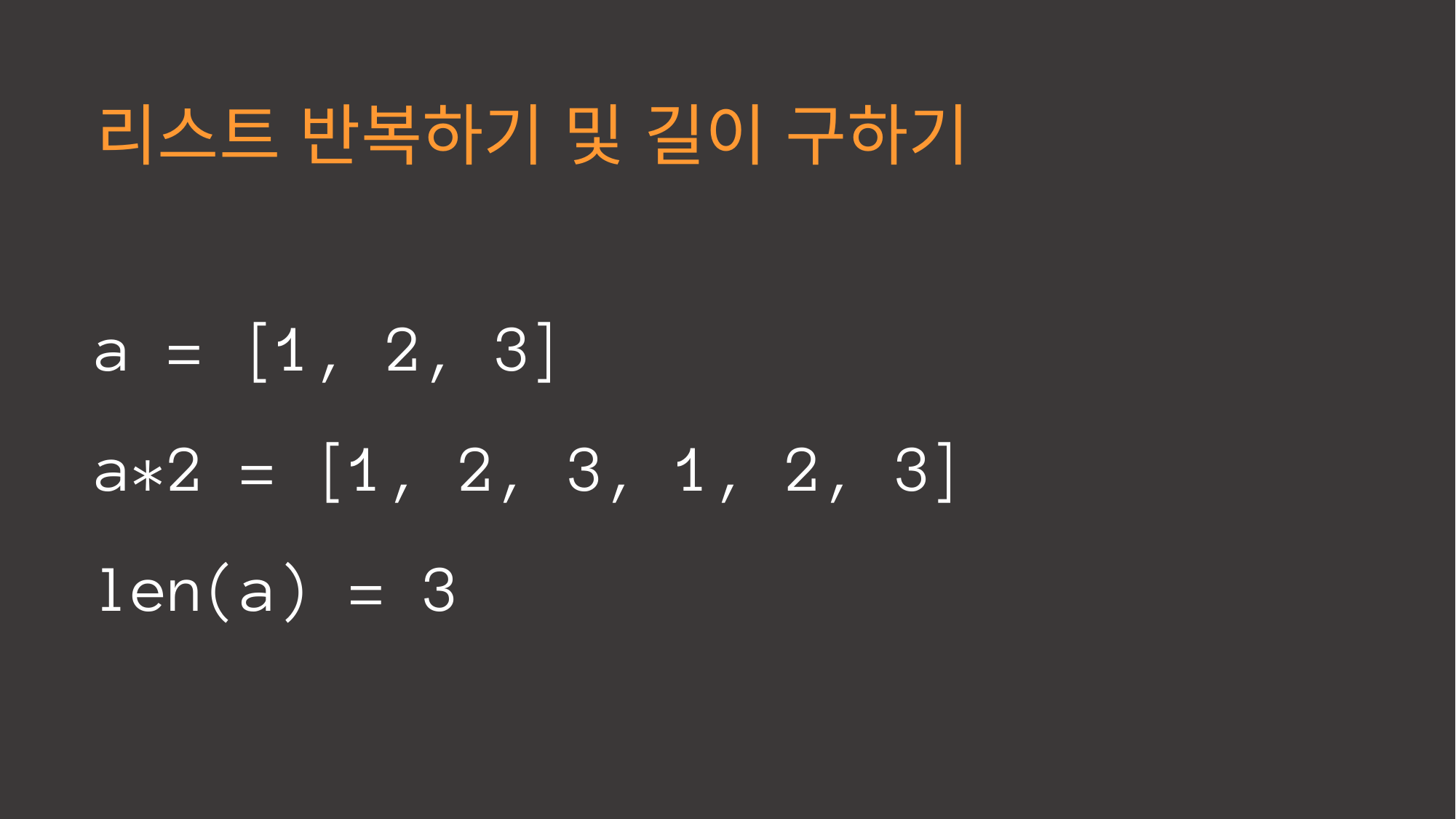

리스트 반복하기 및 길이 구하기
a = [1, 2, 3]
a*2 = [1, 2, 3, 1, 2, 3]
len(a) = 3